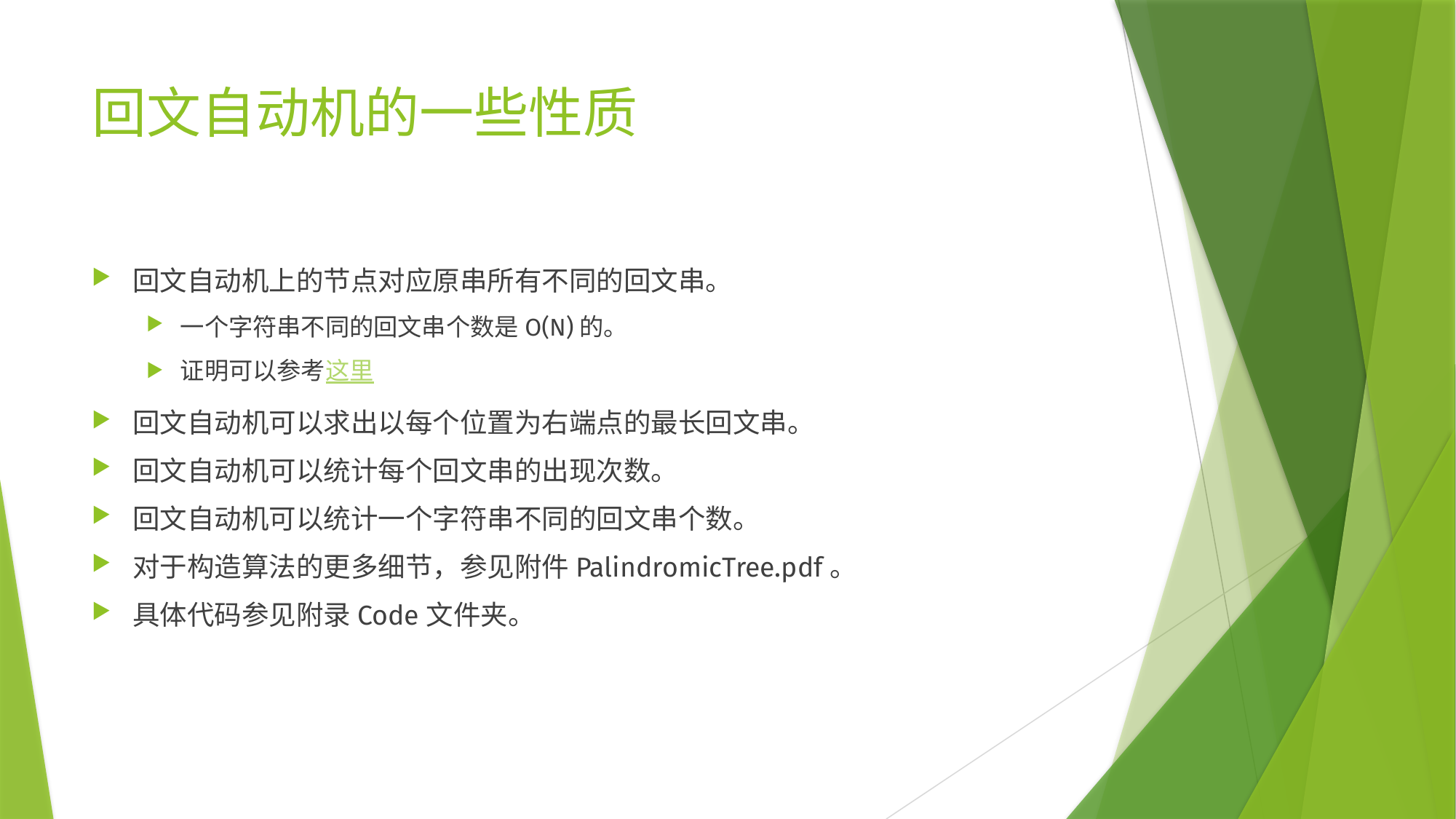

# 回文自动机的一些性质
回文自动机上的节点对应原串所有不同的回文串。
一个字符串不同的回文串个数是O(N)的。
证明可以参考这里
回文自动机可以求出以每个位置为右端点的最长回文串。
回文自动机可以统计每个回文串的出现次数。
回文自动机可以统计一个字符串不同的回文串个数。
对于构造算法的更多细节，参见附件PalindromicTree.pdf。
具体代码参见附录Code文件夹。